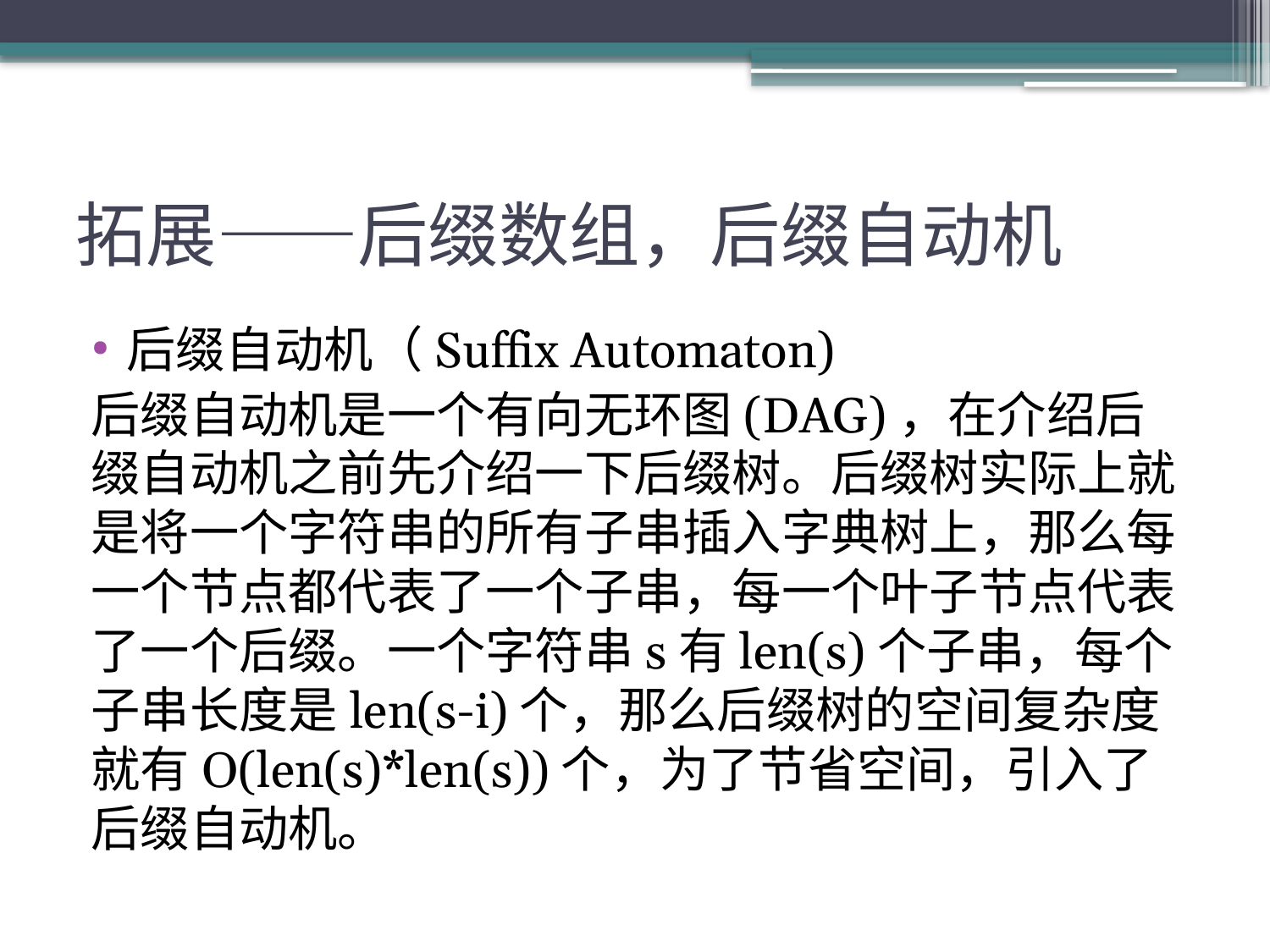

# 拓展——后缀数组，后缀自动机
后缀自动机（Suffix Automaton)
后缀自动机是一个有向无环图(DAG)，在介绍后缀自动机之前先介绍一下后缀树。后缀树实际上就是将一个字符串的所有子串插入字典树上，那么每一个节点都代表了一个子串，每一个叶子节点代表了一个后缀。一个字符串s有len(s)个子串，每个子串长度是len(s-i)个，那么后缀树的空间复杂度就有O(len(s)*len(s))个，为了节省空间，引入了后缀自动机。